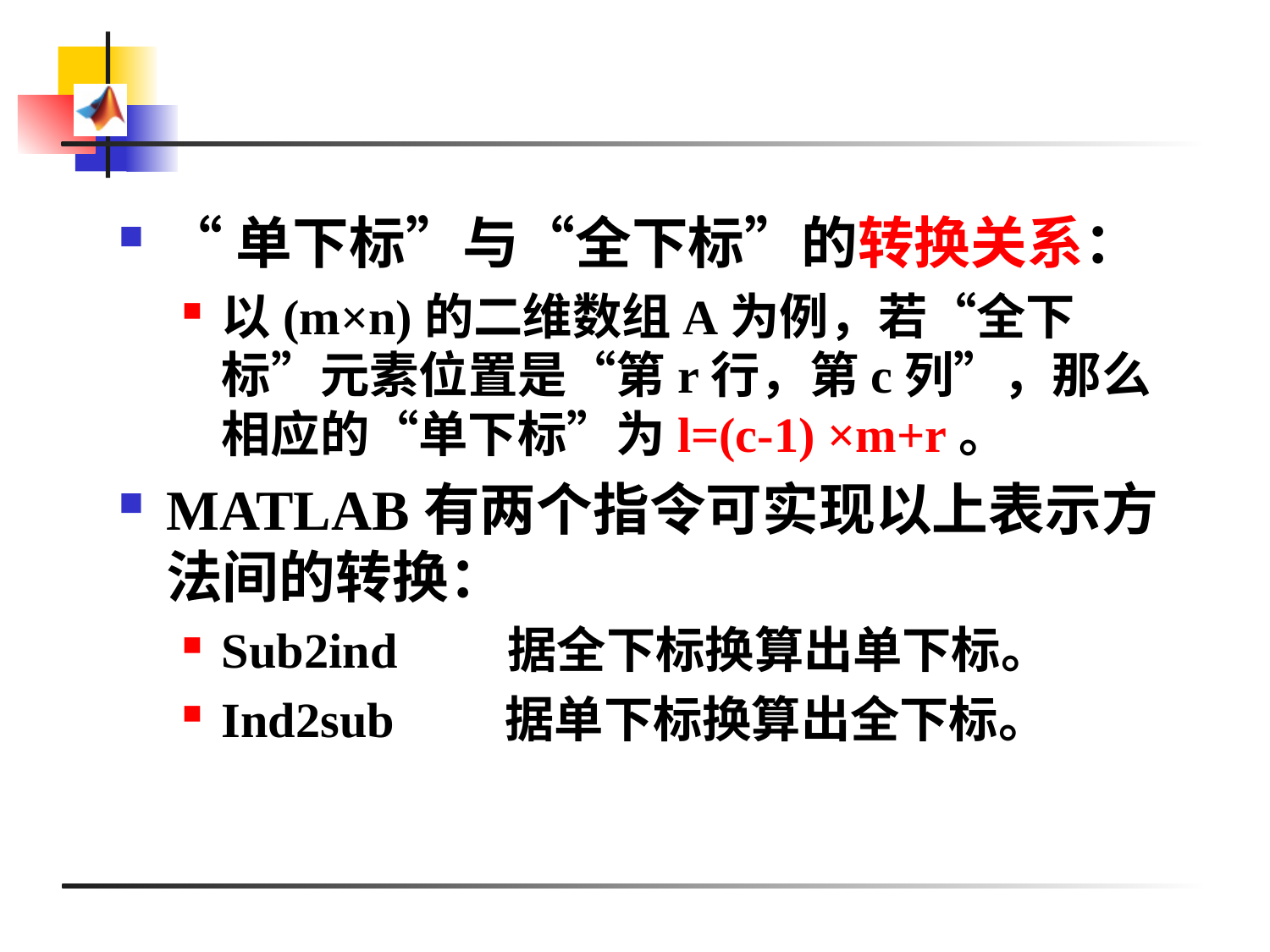

“单下标”与“全下标”的转换关系：
以(m×n)的二维数组A为例，若“全下标”元素位置是“第r行，第c列”，那么相应的“单下标”为l=(c-1) ×m+r。
MATLAB有两个指令可实现以上表示方法间的转换：
Sub2ind        据全下标换算出单下标。
Ind2sub        据单下标换算出全下标。